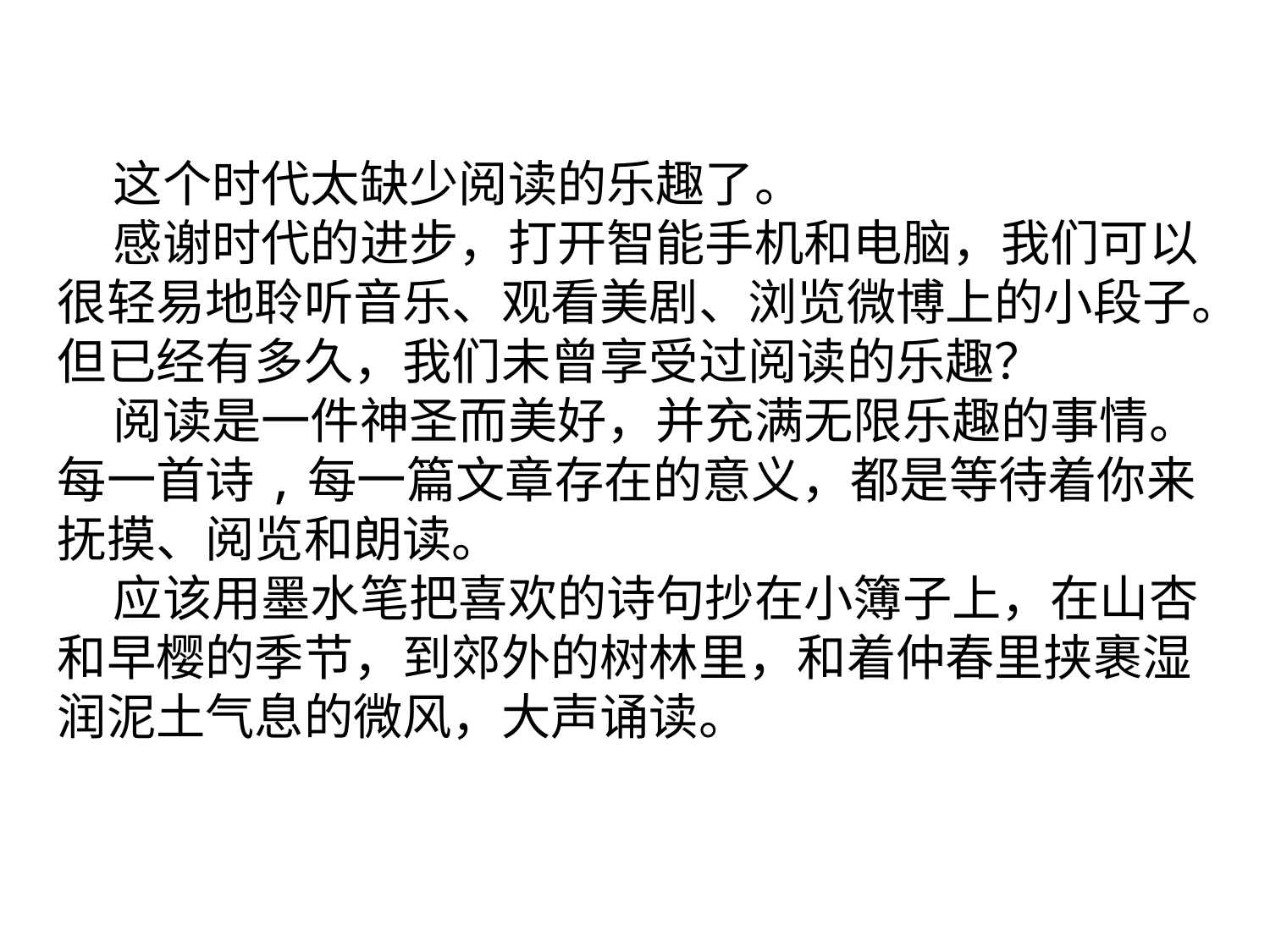

这个时代太缺少阅读的乐趣了。
    感谢时代的进步，打开智能手机和电脑，我们可以很轻易地聆听音乐、观看美剧、浏览微博上的小段子。但已经有多久，我们未曾享受过阅读的乐趣？
    阅读是一件神圣而美好，并充满无限乐趣的事情。每一首诗,每一篇文章存在的意义，都是等待着你来抚摸、阅览和朗读。
    应该用墨水笔把喜欢的诗句抄在小簿子上，在山杏和早樱的季节，到郊外的树林里，和着仲春里挟裹湿润泥土气息的微风，大声诵读。